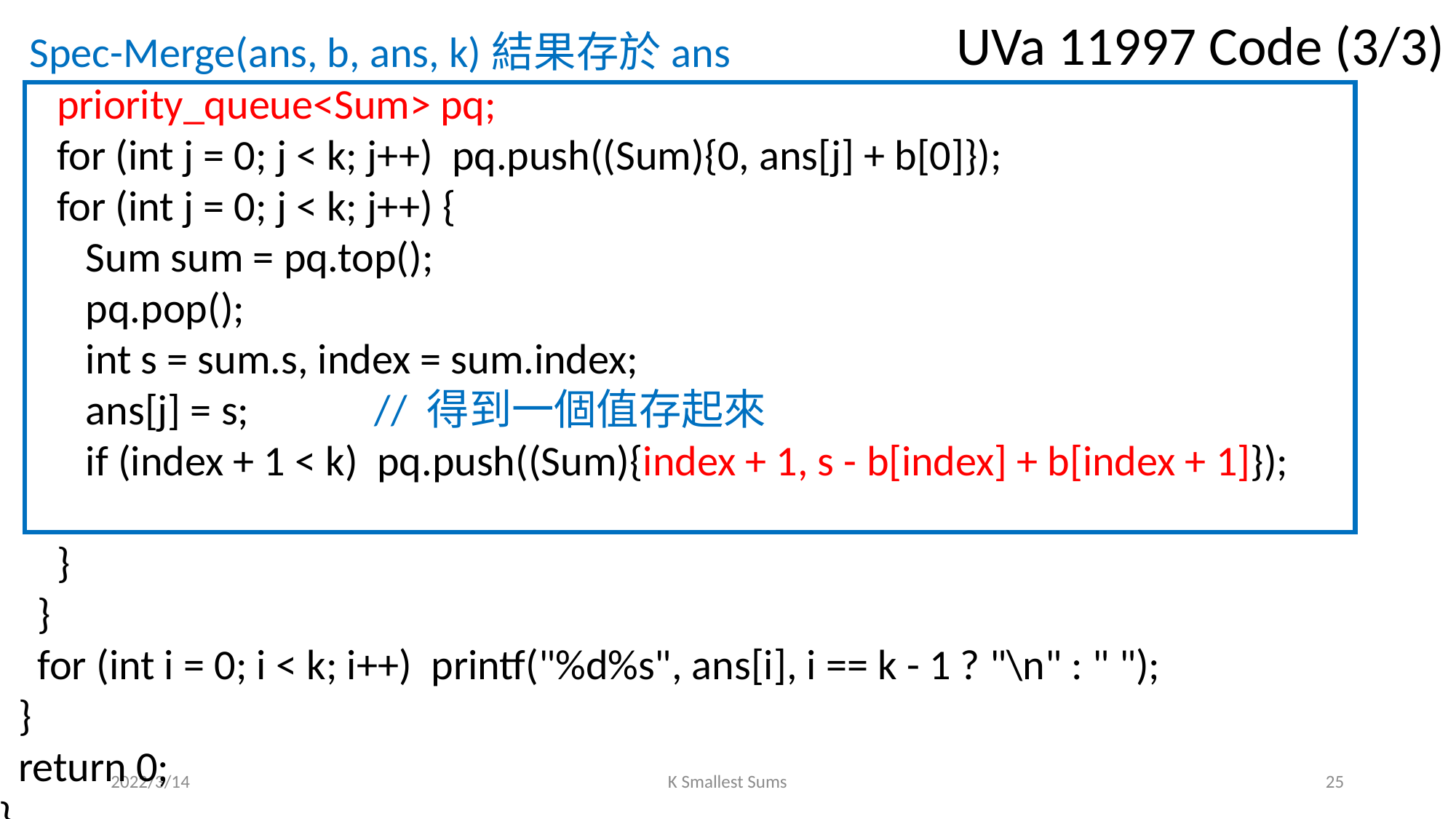

UVa 11997 Code (3/3)
Spec-Merge(ans, b, ans, k)結果存於ans
      priority_queue<Sum> pq;
      for (int j = 0; j < k; j++)  pq.push((Sum){0, ans[j] + b[0]});
      for (int j = 0; j < k; j++) {
         Sum sum = pq.top();
         pq.pop();
         int s = sum.s, index = sum.index;
         ans[j] = s;             // 得到一個值存起來
         if (index + 1 < k)  pq.push((Sum){index + 1, s - b[index] + b[index + 1]});
      }
    }
    for (int i = 0; i < k; i++)  printf("%d%s", ans[i], i == k - 1 ? "\n" : " ");
  }
  return 0;
}

2022/3/14
K Smallest Sums
25